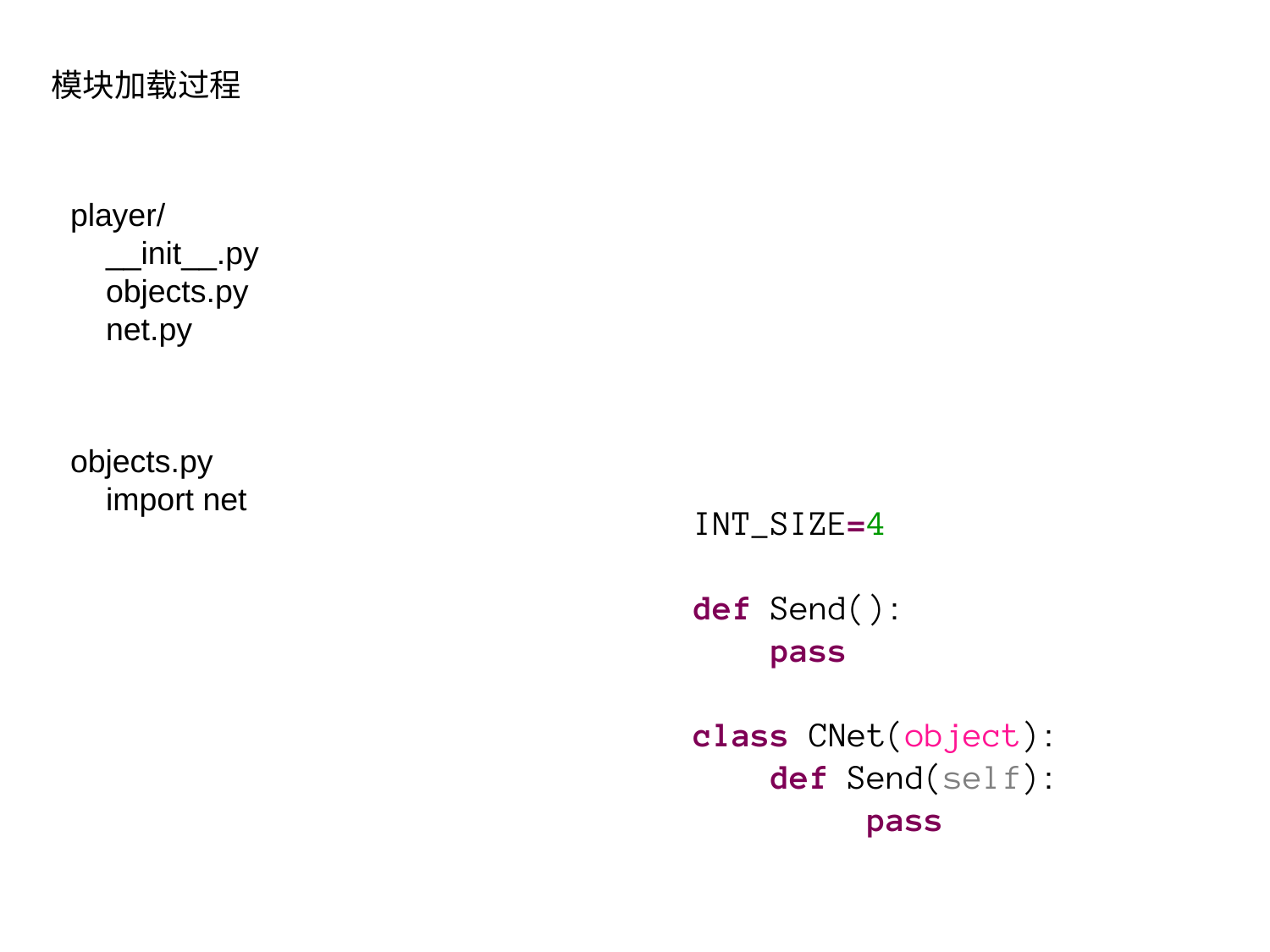

模块加载过程
player/
    __init__.py
    objects.py
    net.py
objects.py
    import net
INT_SIZE=4

def Send():
    pass

class CNet(object):
    def Send(self):
         pass